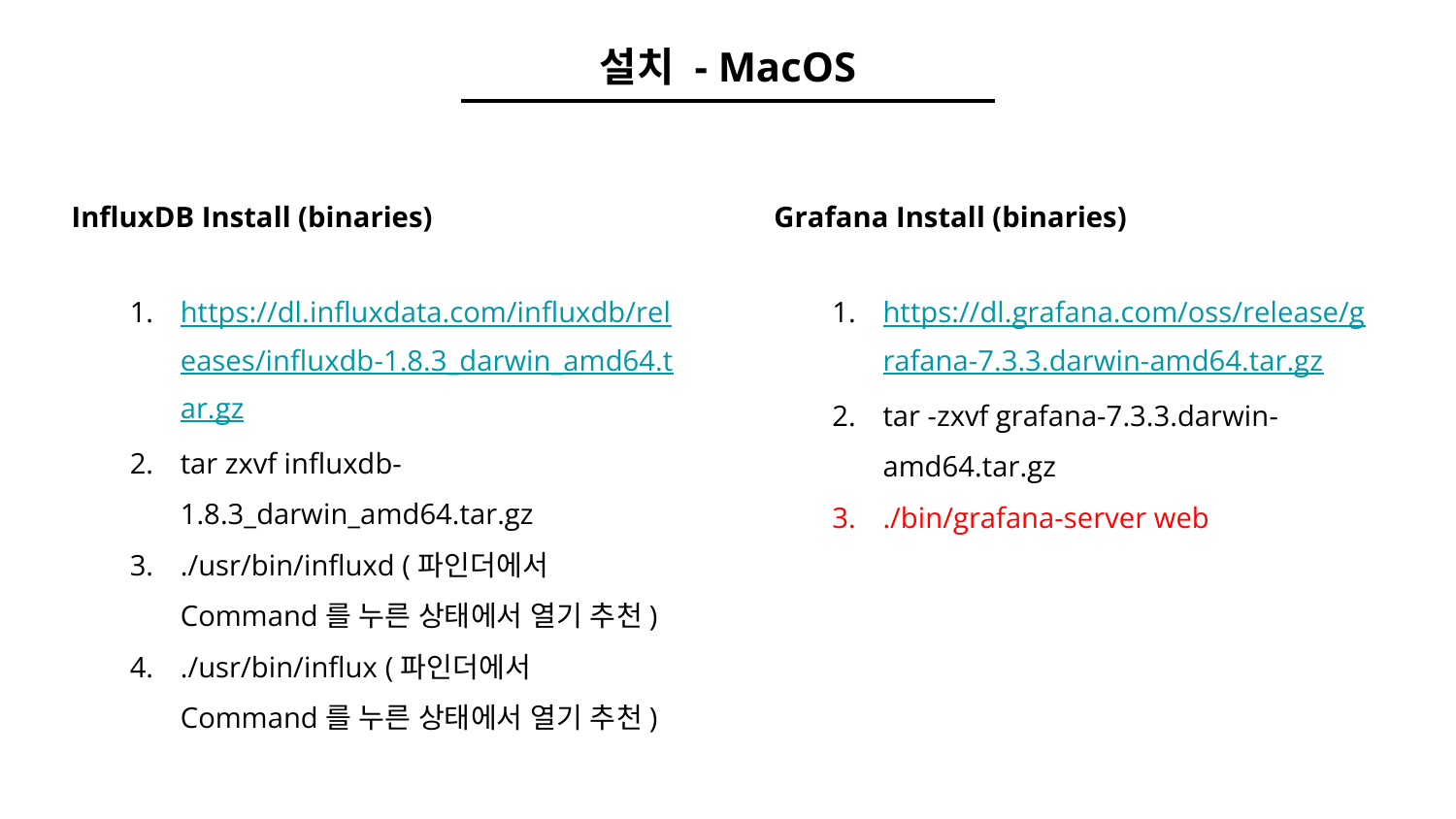

설치 - MacOS
InfluxDB Install (binaries)
Grafana Install (binaries)
https://dl.influxdata.com/influxdb/releases/influxdb-1.8.3_darwin_amd64.tar.gz
tar zxvf influxdb-1.8.3_darwin_amd64.tar.gz
./usr/bin/influxd (파인더에서 Command를 누른 상태에서 열기 추천)
./usr/bin/influx (파인더에서 Command를 누른 상태에서 열기 추천)

https://dl.grafana.com/oss/release/grafana-7.3.3.darwin-amd64.tar.gz
tar -zxvf grafana-7.3.3.darwin-amd64.tar.gz
./bin/grafana-server web